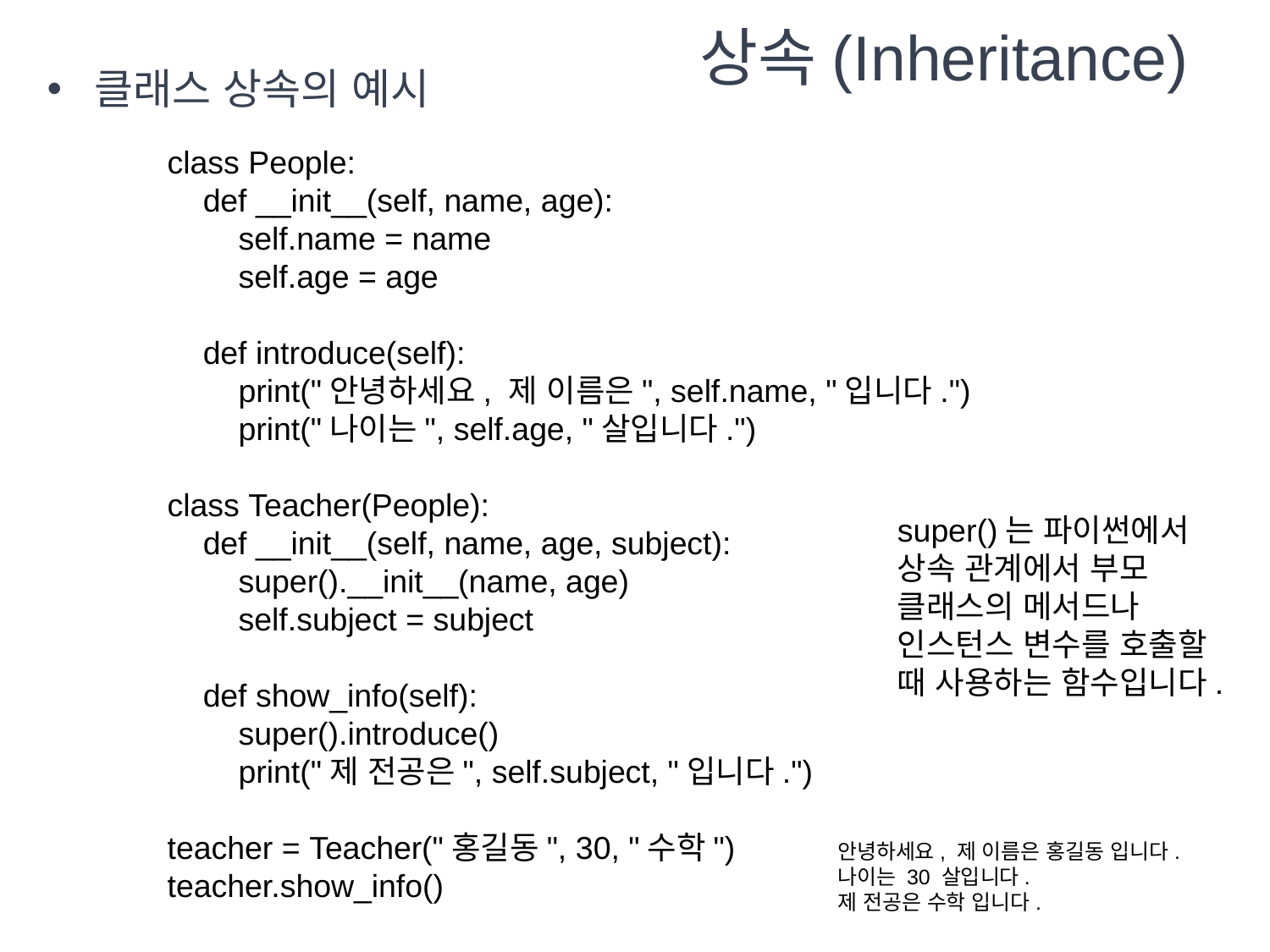

# 상속(Inheritance)
클래스 상속의 예시
class People:
    def __init__(self, name, age):
        self.name = name
        self.age = age
    def introduce(self):
        print("안녕하세요, 제 이름은", self.name, "입니다.")
        print("나이는", self.age, "살입니다.")
class Teacher(People):
    def __init__(self, name, age, subject):
        super().__init__(name, age)
        self.subject = subject
    def show_info(self):
        super().introduce()
        print("제 전공은", self.subject, "입니다.")
teacher = Teacher("홍길동", 30, "수학")
teacher.show_info()
super()는 파이썬에서 상속 관계에서 부모 클래스의 메서드나 인스턴스 변수를 호출할 때 사용하는 함수입니다.
안녕하세요, 제 이름은 홍길동 입니다.
나이는 30 살입니다.
제 전공은 수학 입니다.